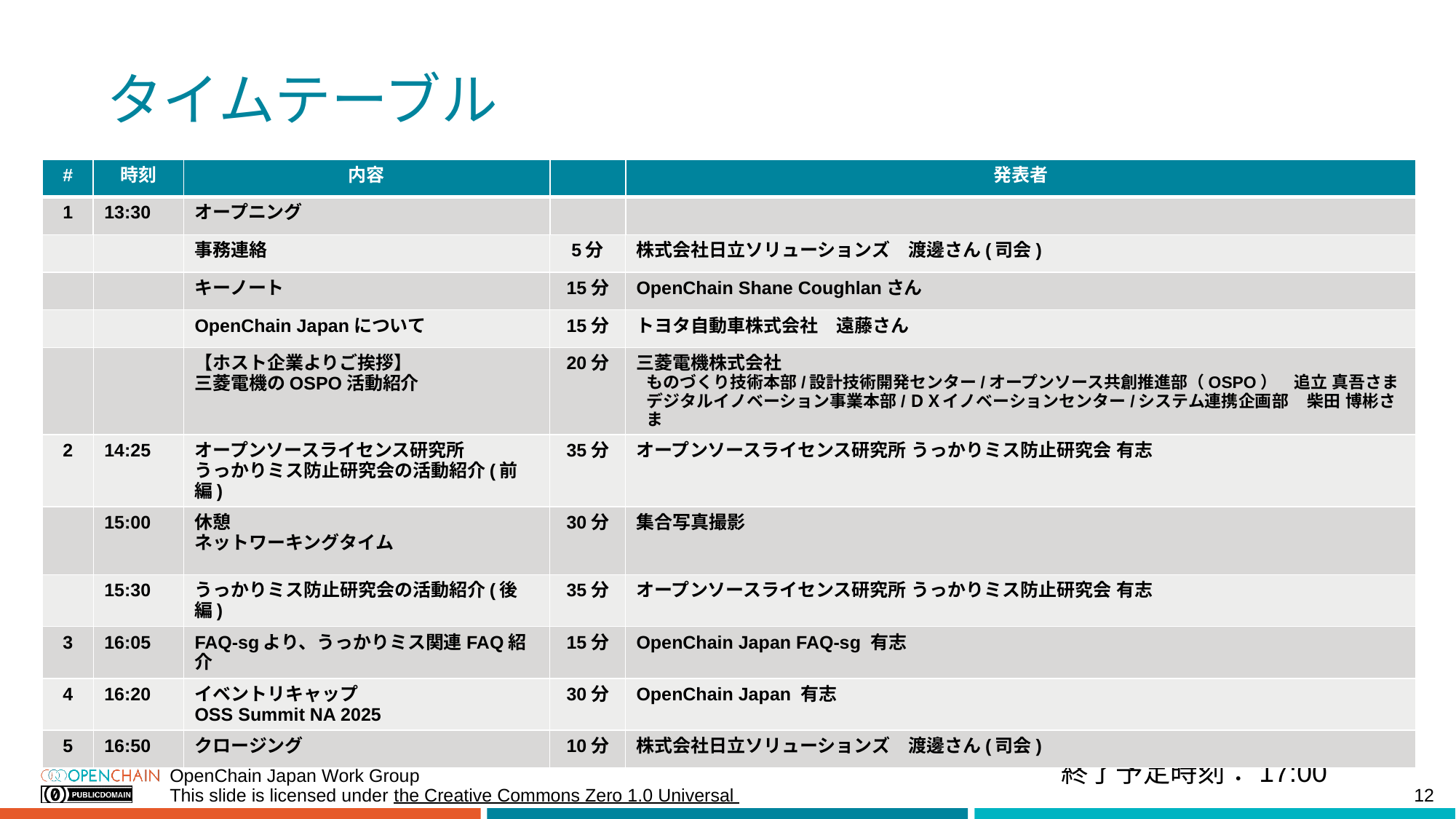

# タイムテーブル
| # | 時刻 | 内容 |  | 発表者 |
| --- | --- | --- | --- | --- |
| 1 | 13:30 | オープニング |  |  |
|  |  | 事務連絡 | 5分 | 株式会社日立ソリューションズ　渡邊さん(司会) |
|  |  | キーノート | 15分 | OpenChain Shane Coughlanさん |
|  |  | OpenChain Japanについて | 15分 | トヨタ自動車株式会社　遠藤さん |
|  |  | 【ホスト企業よりご挨拶】 三菱電機のOSPO活動紹介 | 20分 | 三菱電機株式会社 ものづくり技術本部/設計技術開発センター/オープンソース共創推進部（OSPO）　追立 真吾さま デジタルイノベーション事業本部/ＤＸイノベーションセンター/システム連携企画部 柴田 博彬さま |
| 2 | 14:25 | オープンソースライセンス研究所 うっかりミス防止研究会の活動紹介(前編) | 35分 | オープンソースライセンス研究所 うっかりミス防止研究会 有志 |
|  | 15:00 | 休憩 ネットワーキングタイム | 30分 | 集合写真撮影 |
|  | 15:30 | うっかりミス防止研究会の活動紹介(後編) | 35分 | オープンソースライセンス研究所 うっかりミス防止研究会 有志 |
| 3 | 16:05 | FAQ-sgより、うっかりミス関連FAQ紹介 | 15分 | OpenChain Japan FAQ-sg 有志 |
| 4 | 16:20 | イベントリキャップ OSS Summit NA 2025 | 30分 | OpenChain Japan 有志 |
| 5 | 16:50 | クロージング | 10分 | 株式会社日立ソリューションズ　渡邊さん(司会) |
終了予定時刻：17:00
OpenChain Japan Work Group
12